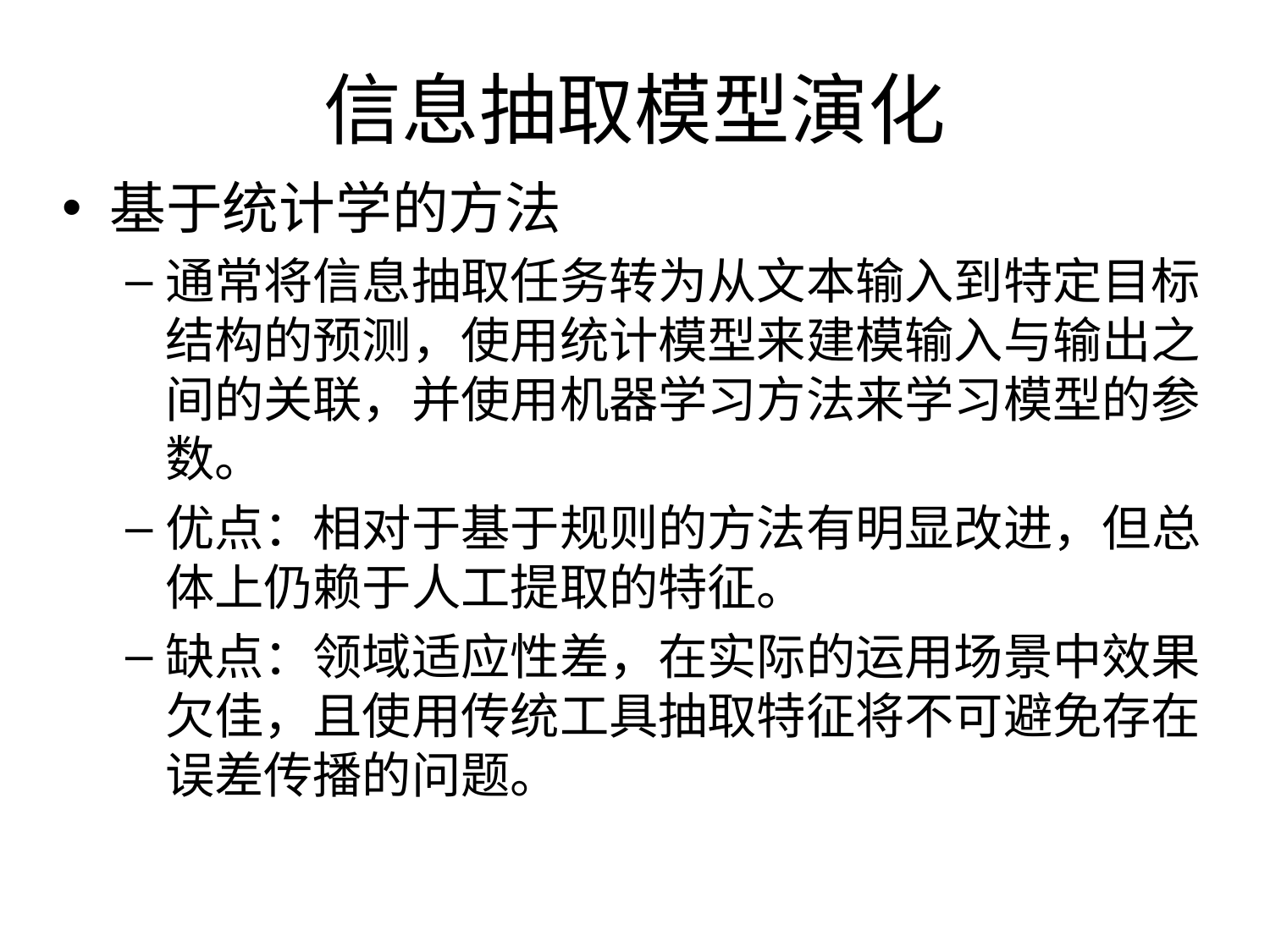

# 信息抽取模型演化
基于统计学的方法
通常将信息抽取任务转为从文本输入到特定目标结构的预测，使用统计模型来建模输入与输出之间的关联，并使用机器学习方法来学习模型的参数。
优点：相对于基于规则的方法有明显改进，但总体上仍赖于人工提取的特征。
缺点：领域适应性差，在实际的运用场景中效果欠佳，且使用传统工具抽取特征将不可避免存在误差传播的问题。